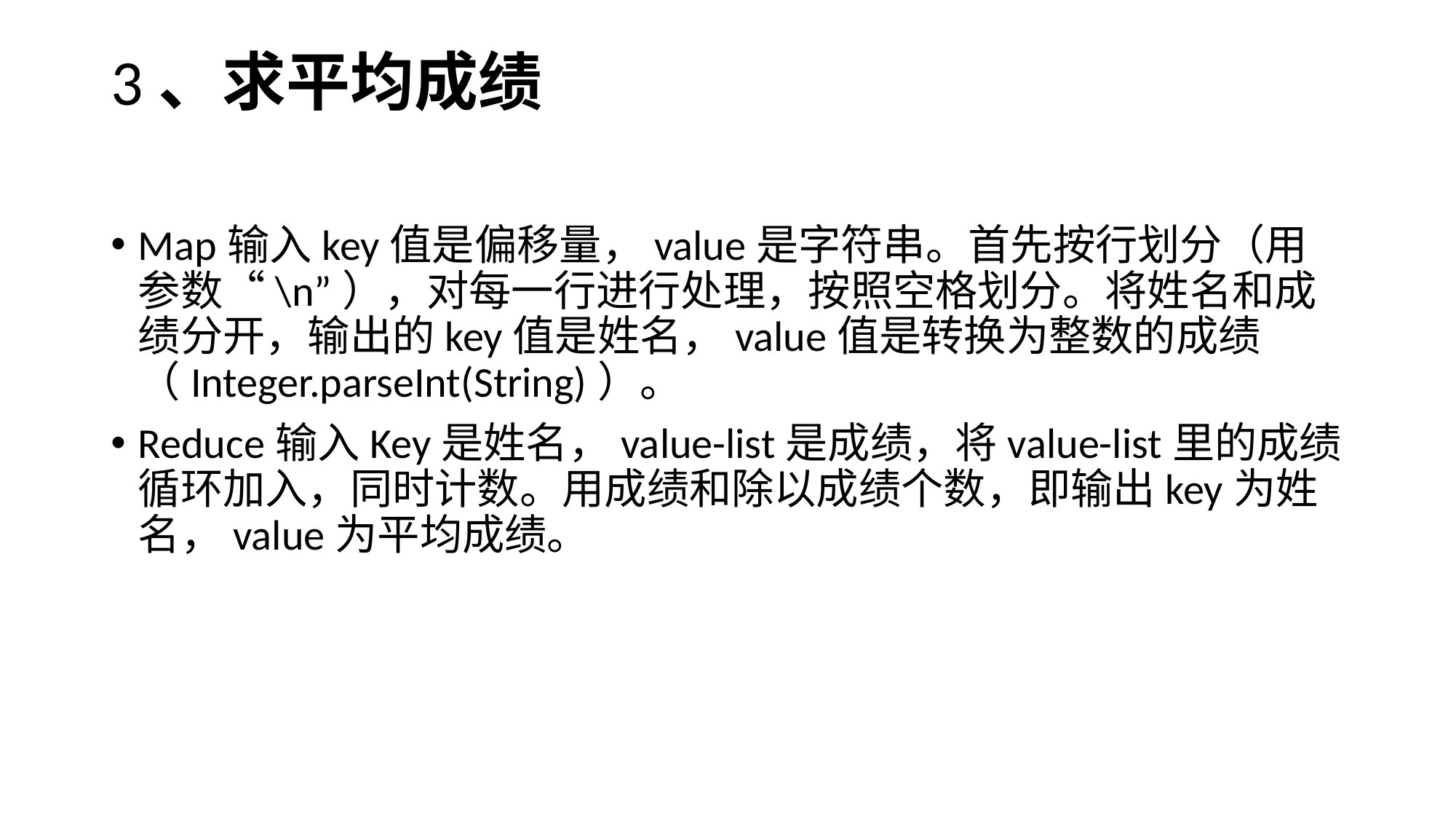

# 3、求平均成绩
Map输入key值是偏移量，value是字符串。首先按行划分（用参数“\n”），对每一行进行处理，按照空格划分。将姓名和成绩分开，输出的key值是姓名，value值是转换为整数的成绩（Integer.parseInt(String)）。
Reduce输入Key是姓名，value-list是成绩，将value-list里的成绩循环加入，同时计数。用成绩和除以成绩个数，即输出key为姓名，value为平均成绩。